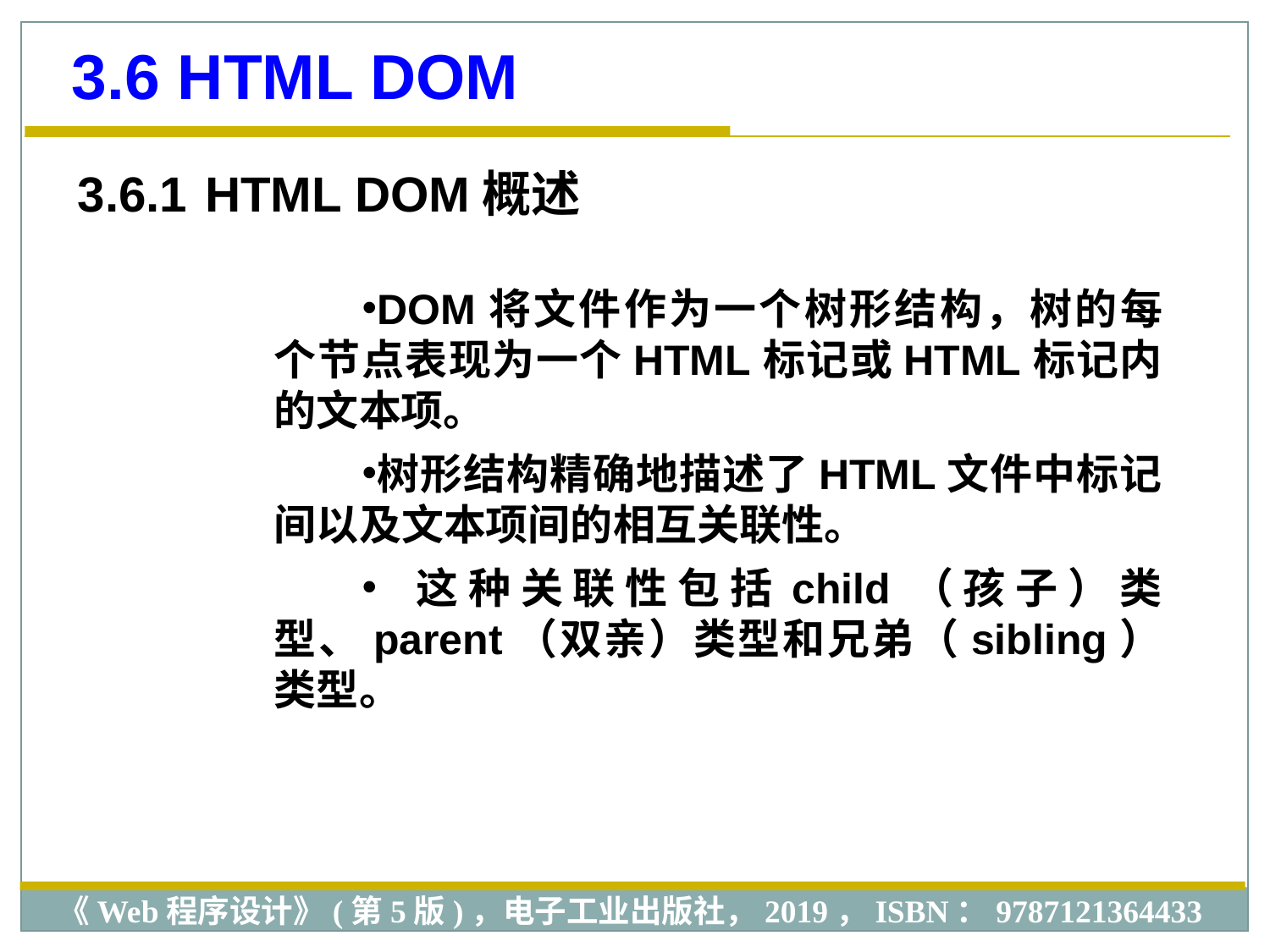

3.6 HTML DOM
3.6.1  HTML DOM概述
DOM将文件作为一个树形结构，树的每个节点表现为一个HTML标记或HTML标记内的文本项。
树形结构精确地描述了HTML文件中标记间以及文本项间的相互关联性。
 这种关联性包括child（孩子）类型、parent（双亲）类型和兄弟（sibling）类型。